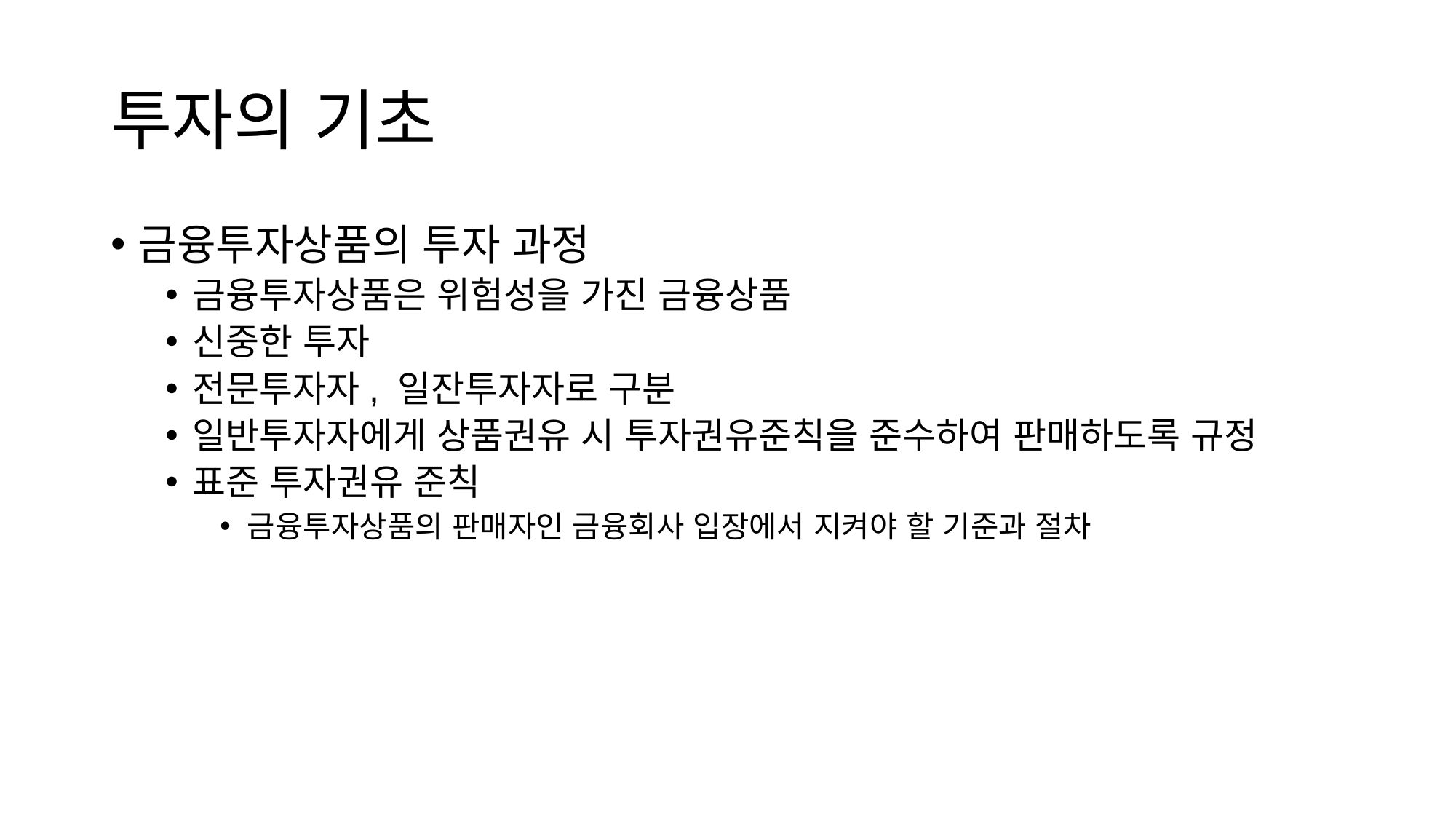

# 투자의 기초
금융투자상품의 투자 과정
금융투자상품은 위험성을 가진 금융상품
신중한 투자
전문투자자, 일잔투자자로 구분
일반투자자에게 상품권유 시 투자권유준칙을 준수하여 판매하도록 규정
표준 투자권유 준칙
금융투자상품의 판매자인 금융회사 입장에서 지켜야 할 기준과 절차